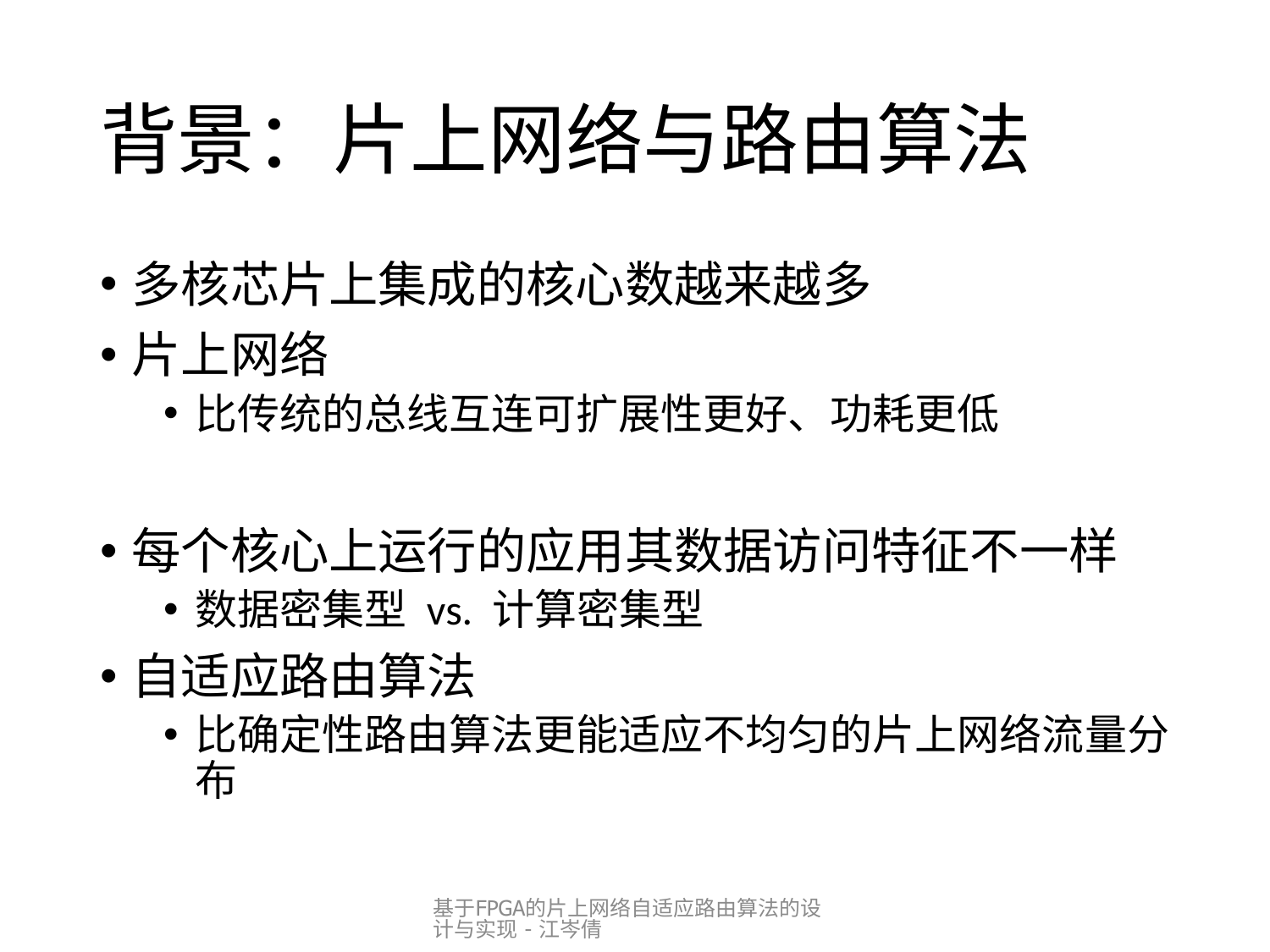

# 背景：片上网络与路由算法
多核芯片上集成的核心数越来越多
片上网络
比传统的总线互连可扩展性更好、功耗更低

每个核心上运行的应用其数据访问特征不一样
数据密集型 vs. 计算密集型
自适应路由算法
比确定性路由算法更能适应不均匀的片上网络流量分布

基于FPGA的片上网络自适应路由算法的设计与实现 - 江岑倩
3